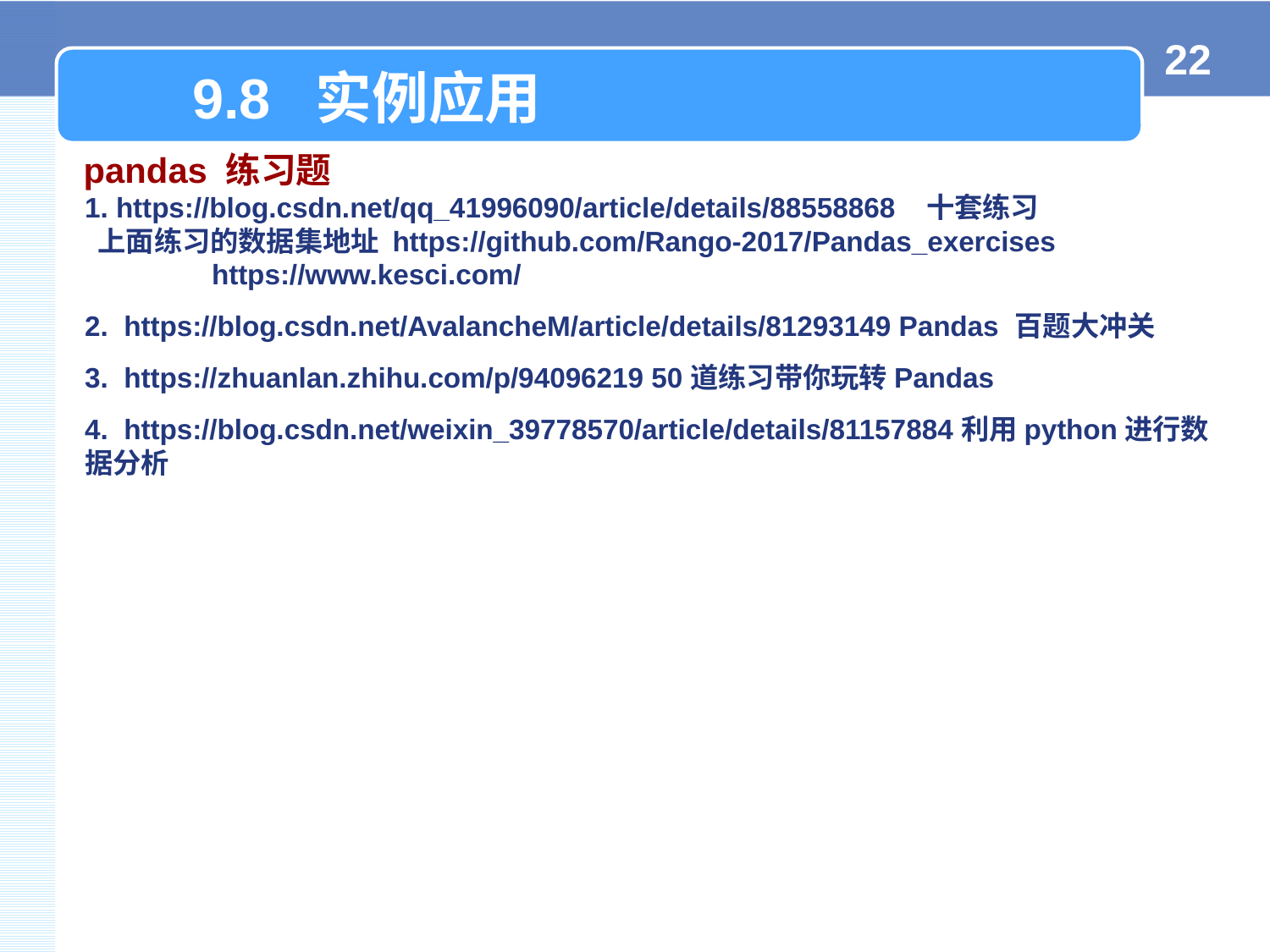

22
9.8  实例应用
pandas 练习题

1. https://blog.csdn.net/qq_41996090/article/details/88558868   十套练习
 上面练习的数据集地址 https://github.com/Rango-2017/Pandas_exercises
	https://www.kesci.com/
2.  https://blog.csdn.net/AvalancheM/article/details/81293149 Pandas 百题大冲关
3.  https://zhuanlan.zhihu.com/p/94096219 50道练习带你玩转Pandas
4.  https://blog.csdn.net/weixin_39778570/article/details/81157884利用python进行数据分析